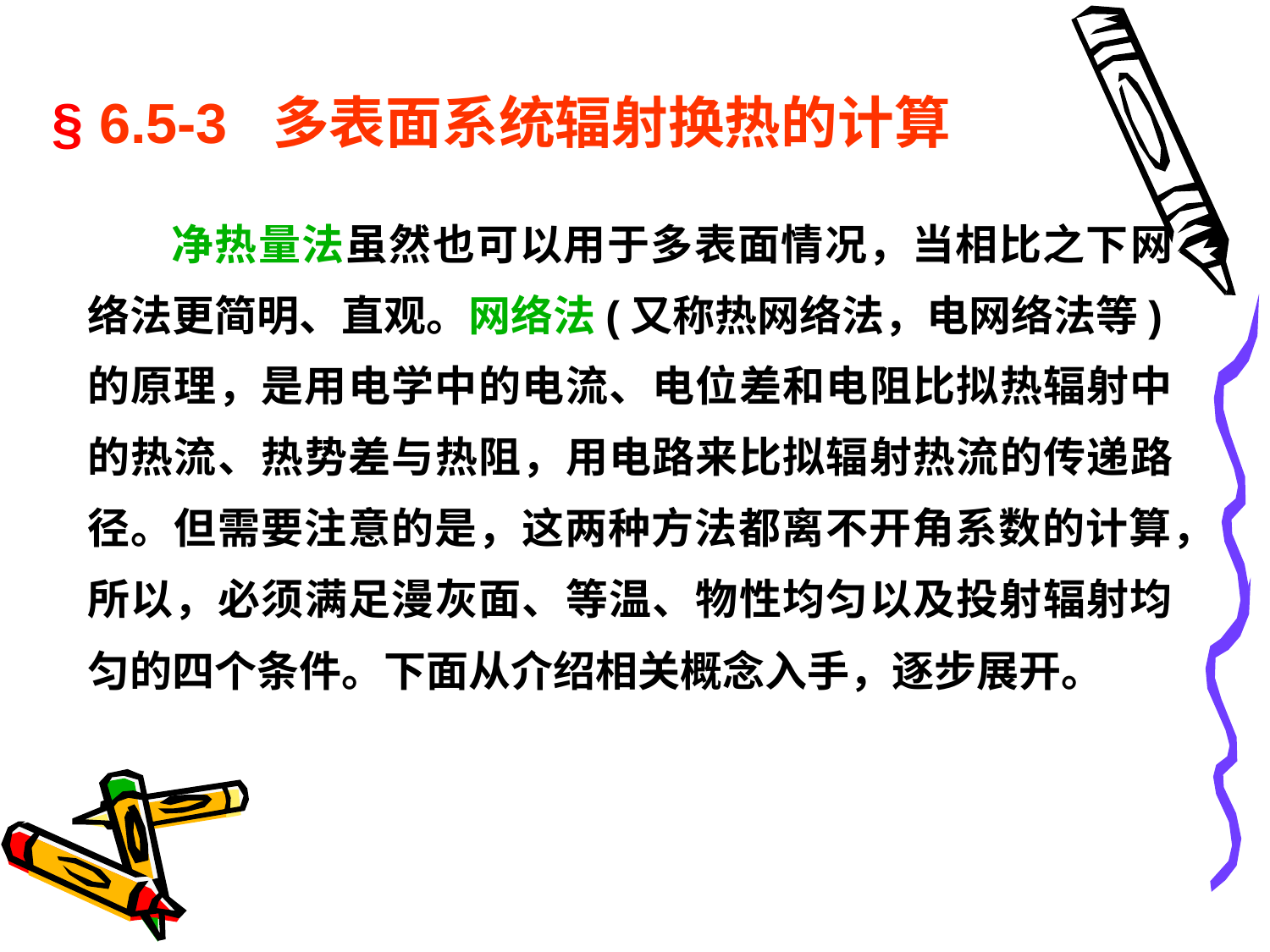

§ 6.5-3  多表面系统辐射换热的计算
        净热量法虽然也可以用于多表面情况，当相比之下网络法更简明、直观。网络法(又称热网络法，电网络法等)的原理，是用电学中的电流、电位差和电阻比拟热辐射中的热流、热势差与热阻，用电路来比拟辐射热流的传递路径。但需要注意的是，这两种方法都离不开角系数的计算，所以，必须满足漫灰面、等温、物性均匀以及投射辐射均匀的四个条件。下面从介绍相关概念入手，逐步展开。